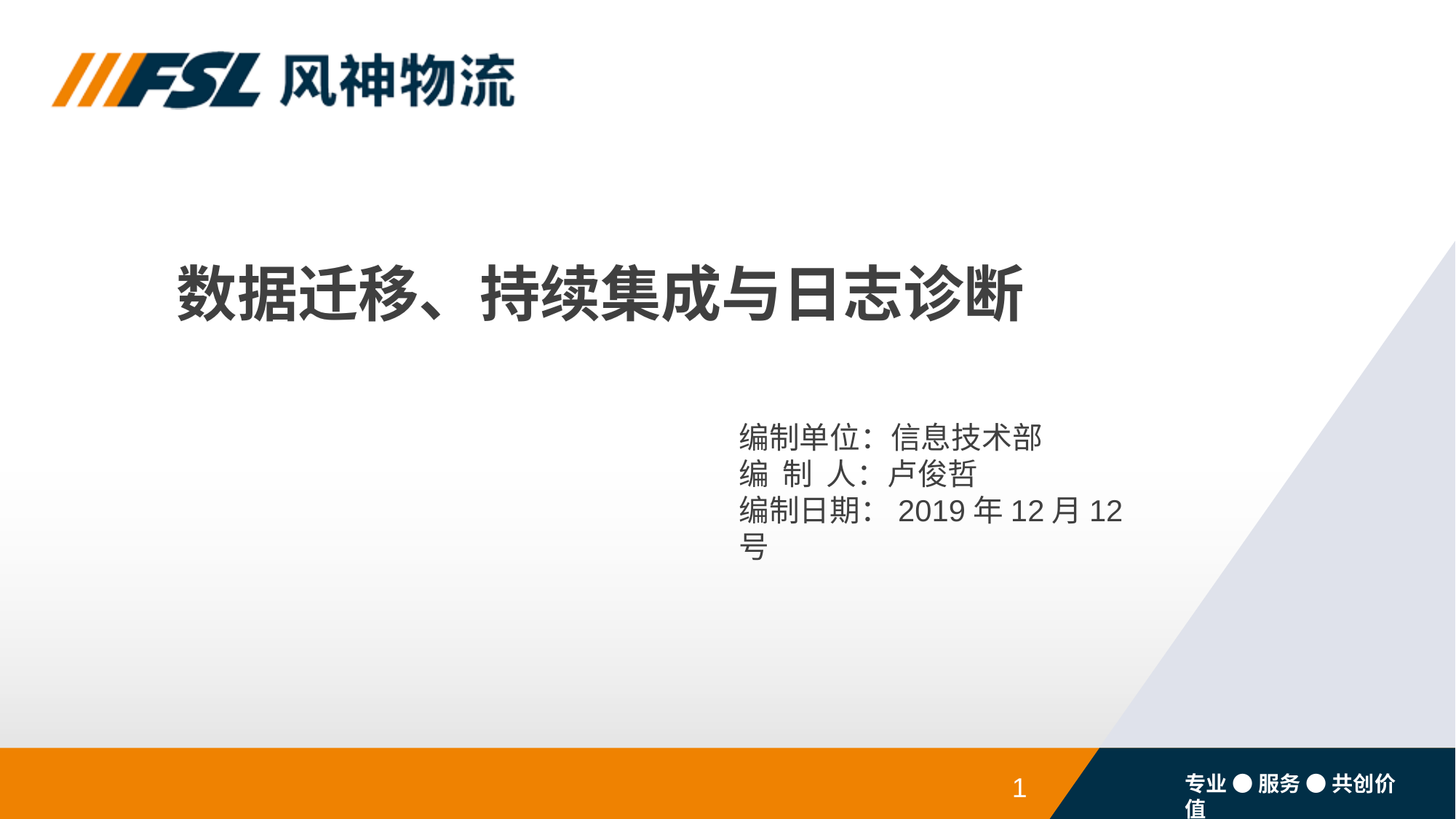

# 数据迁移、持续集成与日志诊断
编制单位：信息技术部
编  制  人：卢俊哲
编制日期：2019年12月12号